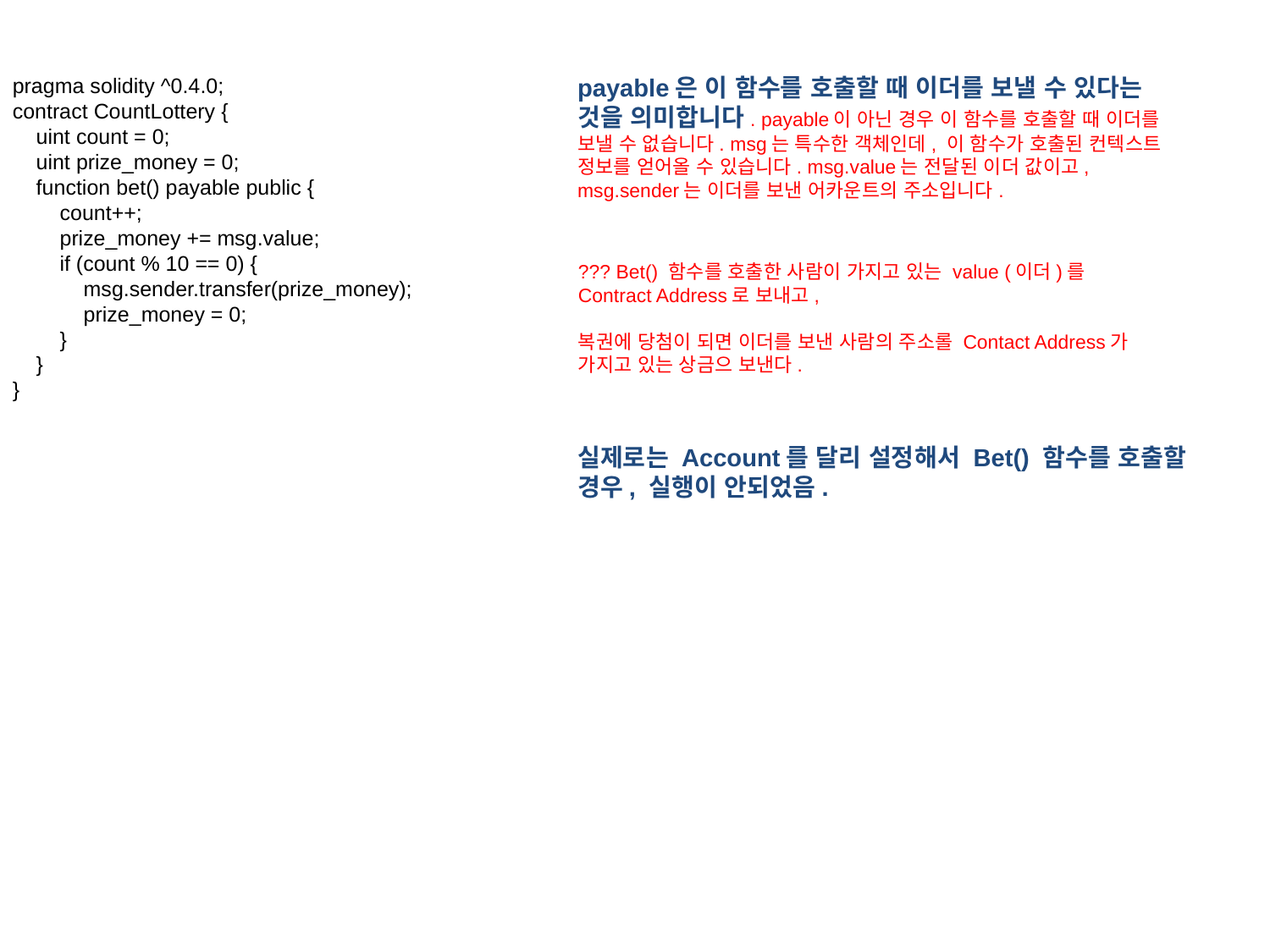

pragma solidity ^0.4.0;
contract CountLottery {
    uint count = 0;
    uint prize_money = 0;
    function bet() payable public {
        count++;
        prize_money += msg.value;
        if (count % 10 == 0) {
            msg.sender.transfer(prize_money);
            prize_money = 0;
        }
    }
}

payable은 이 함수를 호출할 때 이더를 보낼 수 있다는 것을 의미합니다. payable이 아닌 경우 이 함수를 호출할 때 이더를 보낼 수 없습니다. msg는 특수한 객체인데, 이 함수가 호출된 컨텍스트 정보를 얻어올 수 있습니다. msg.value는 전달된 이더 값이고, msg.sender는 이더를 보낸 어카운트의 주소입니다.
??? Bet() 함수를 호출한 사람이 가지고 있는 value (이더)를
Contract Address로 보내고,

복권에 당첨이 되면 이더를 보낸 사람의 주소롤 Contact Address가
가지고 있는 상금으 보낸다.
실제로는 Account를 달리 설정해서 Bet() 함수를 호출할 경우, 실행이 안되었음.